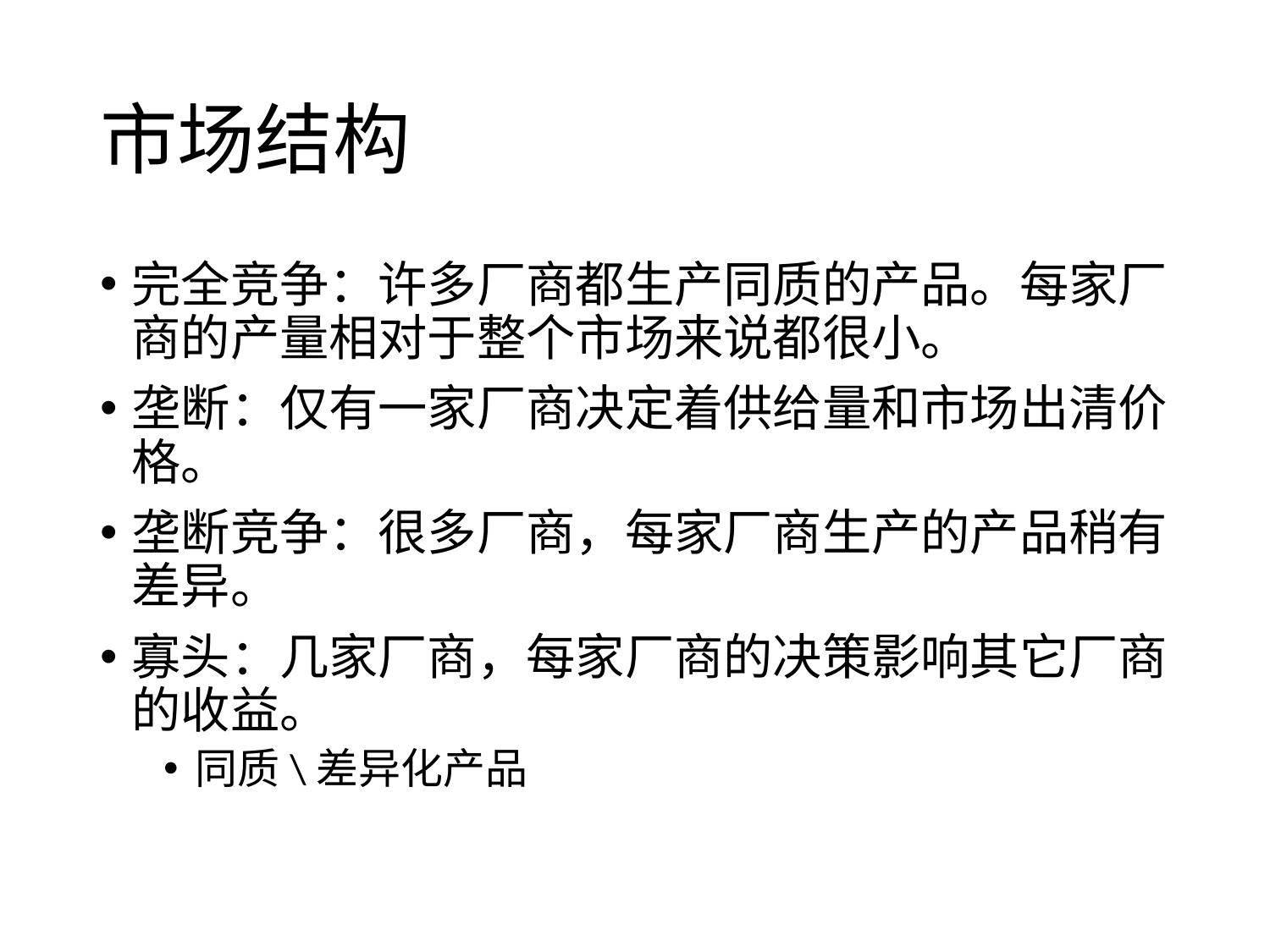

# 市场结构
完全竞争：许多厂商都生产同质的产品。每家厂商的产量相对于整个市场来说都很小。
垄断：仅有一家厂商决定着供给量和市场出清价格。
垄断竞争：很多厂商，每家厂商生产的产品稍有差异。
寡头：几家厂商，每家厂商的决策影响其它厂商的收益。
同质\差异化产品